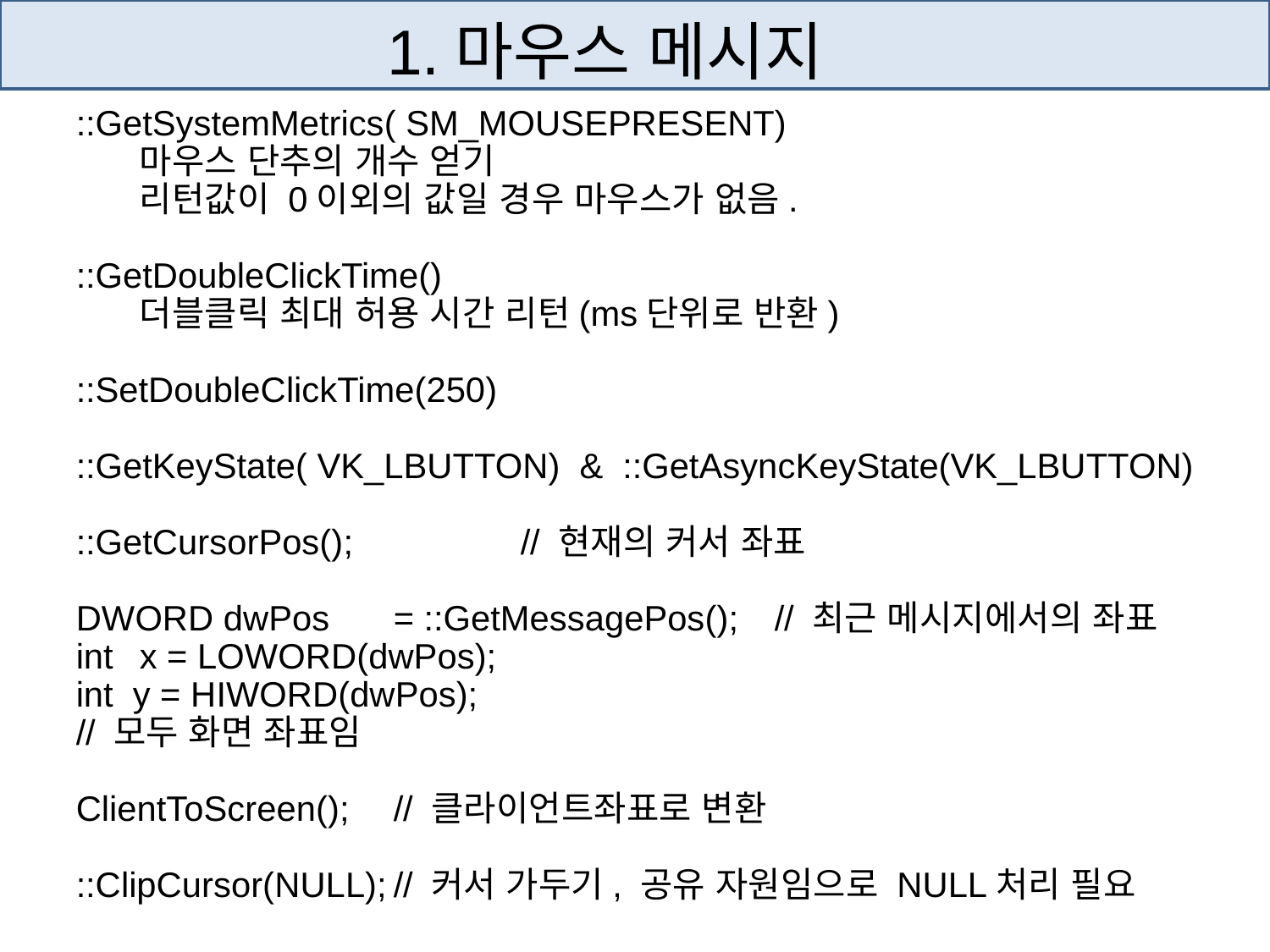

# 1.마우스 메시지
::GetSystemMetrics( SM_MOUSEPRESENT)
	마우스 단추의 개수 얻기
	리턴값이 0이외의 값일 경우 마우스가 없음.

::GetDoubleClickTime()
	더블클릭 최대 허용 시간 리턴(ms단위로 반환)

::SetDoubleClickTime(250)

::GetKeyState( VK_LBUTTON)  &  ::GetAsyncKeyState(VK_LBUTTON)

::GetCursorPos();		// 현재의 커서 좌표

DWORD dwPos	= ::GetMessagePos();	// 최근 메시지에서의 좌표
int	x = LOWORD(dwPos);
int  y = HIWORD(dwPos);
// 모두 화면 좌표임

ClientToScreen();	// 클라이언트좌표로 변환

::ClipCursor(NULL);	// 커서 가두기, 공유 자원임으로 NULL처리 필요